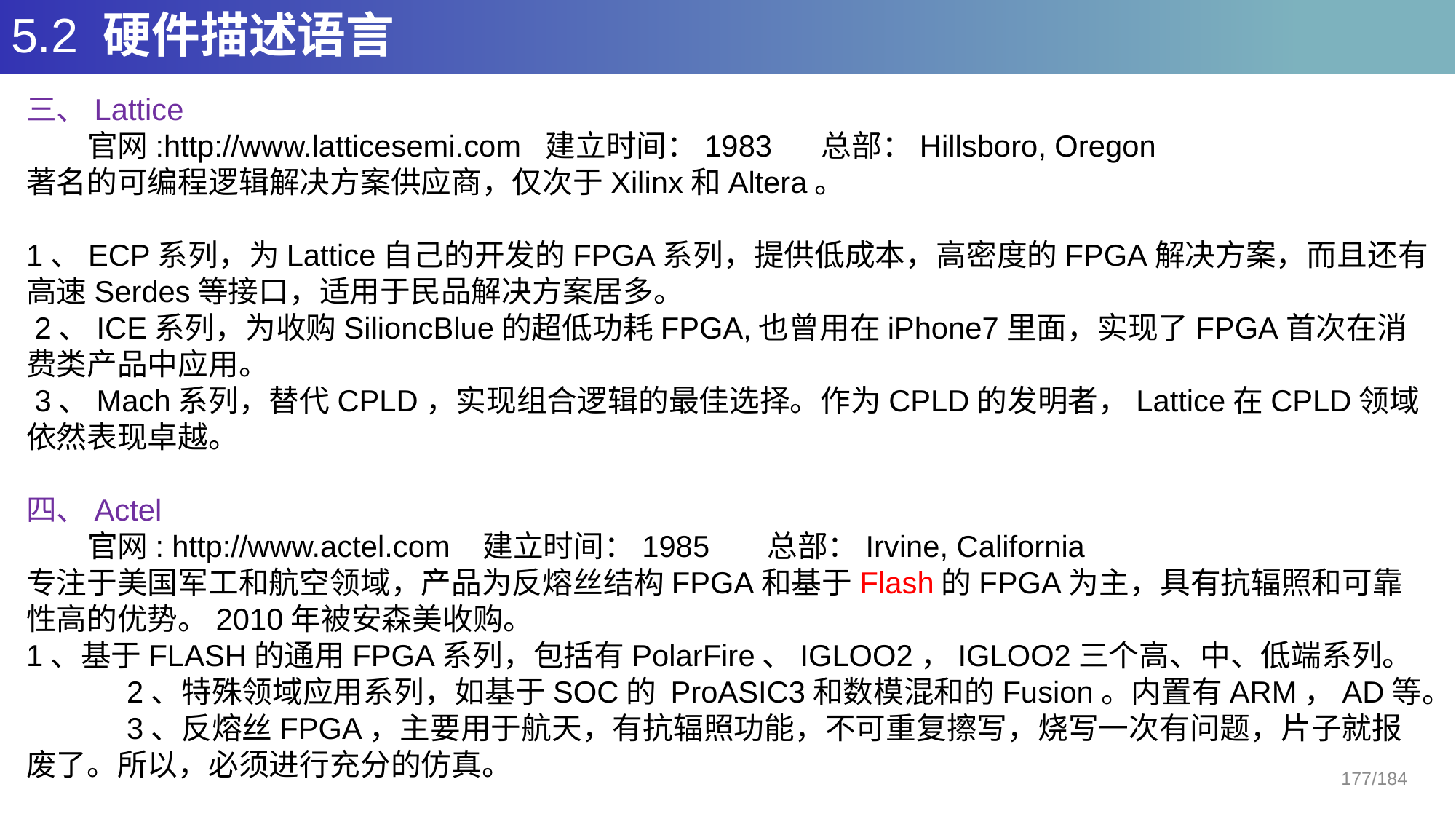

# 5.2 硬件描述语言
三、Lattice
        官网:http://www.latticesemi.com  建立时间：1983     总部：Hillsboro, Oregon
著名的可编程逻辑解决方案供应商，仅次于Xilinx和Altera。

1、ECP系列，为Lattice自己的开发的FPGA系列，提供低成本，高密度的FPGA解决方案，而且还有高速Serdes等接口，适用于民品解决方案居多。
 2、ICE系列，为收购SilioncBlue的超低功耗FPGA,也曾用在iPhone7里面，实现了FPGA首次在消费类产品中应用。
 3、Mach系列，替代CPLD，实现组合逻辑的最佳选择。作为CPLD的发明者，Lattice在CPLD领域依然表现卓越。

四、Actel
        官网: http://www.actel.com   建立时间：1985      总部：Irvine, California
专注于美国军工和航空领域，产品为反熔丝结构FPGA和基于Flash的FPGA为主，具有抗辐照和可靠性高的优势。2010年被安森美收购。
1、基于FLASH的通用FPGA系列，包括有PolarFire、IGLOO2，IGLOO2三个高、中、低端系列。
            2、特殊领域应用系列，如基于SOC的 ProASIC3和数模混和的Fusion。内置有ARM，AD等。
            3、反熔丝FPGA，主要用于航天，有抗辐照功能，不可重复擦写，烧写一次有问题，片子就报废了。所以，必须进行充分的仿真。

177/184